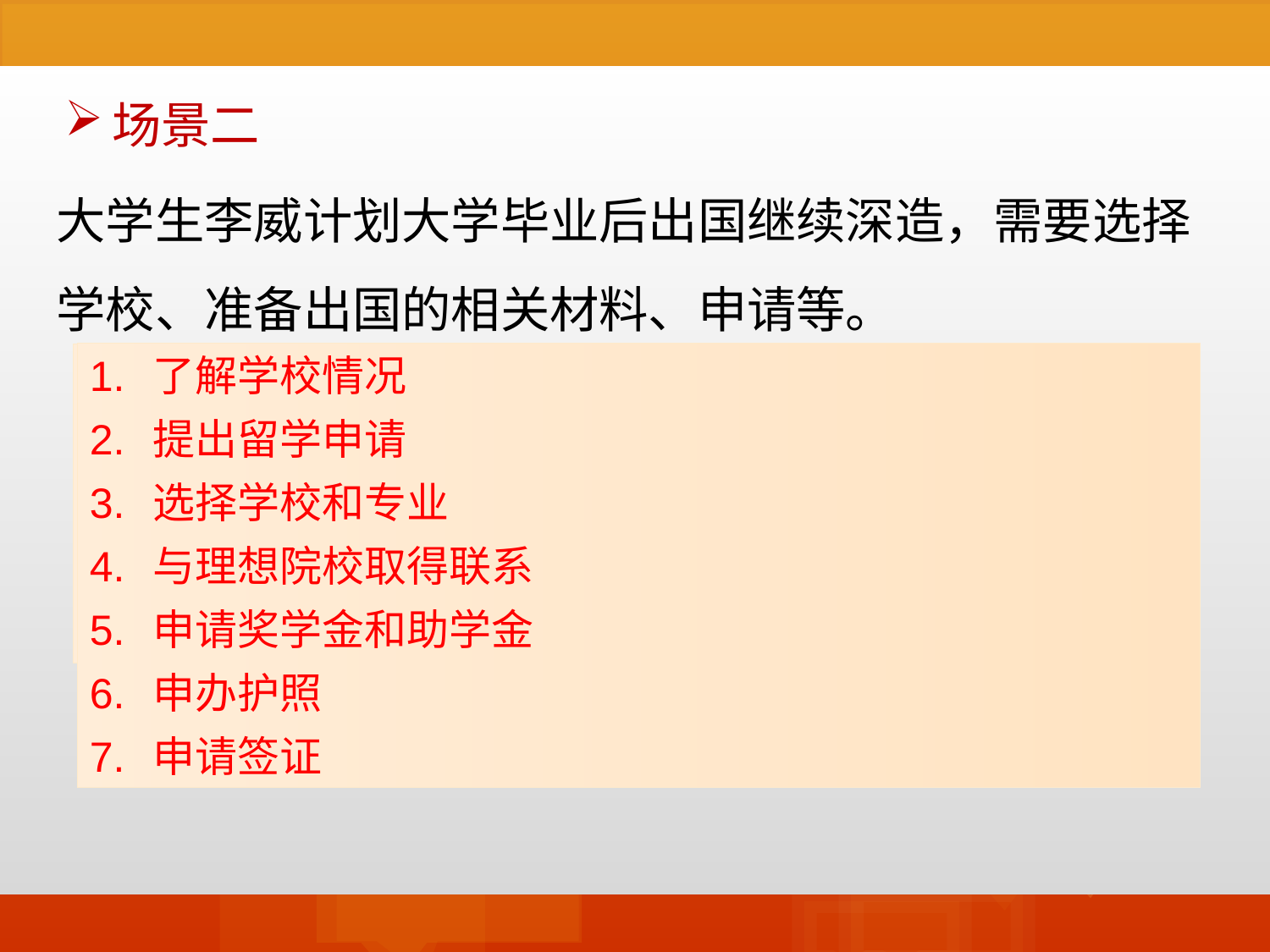

场景二
大学生李威计划大学毕业后出国继续深造，需要选择学校、准备出国的相关材料、申请等。
了解学校情况
提出留学申请
选择学校和专业
与理想院校取得联系
申请奖学金和助学金
申办护照
申请签证
 从何做起？
 如何做？
 如何在较少的时间，优质完成这件事情？